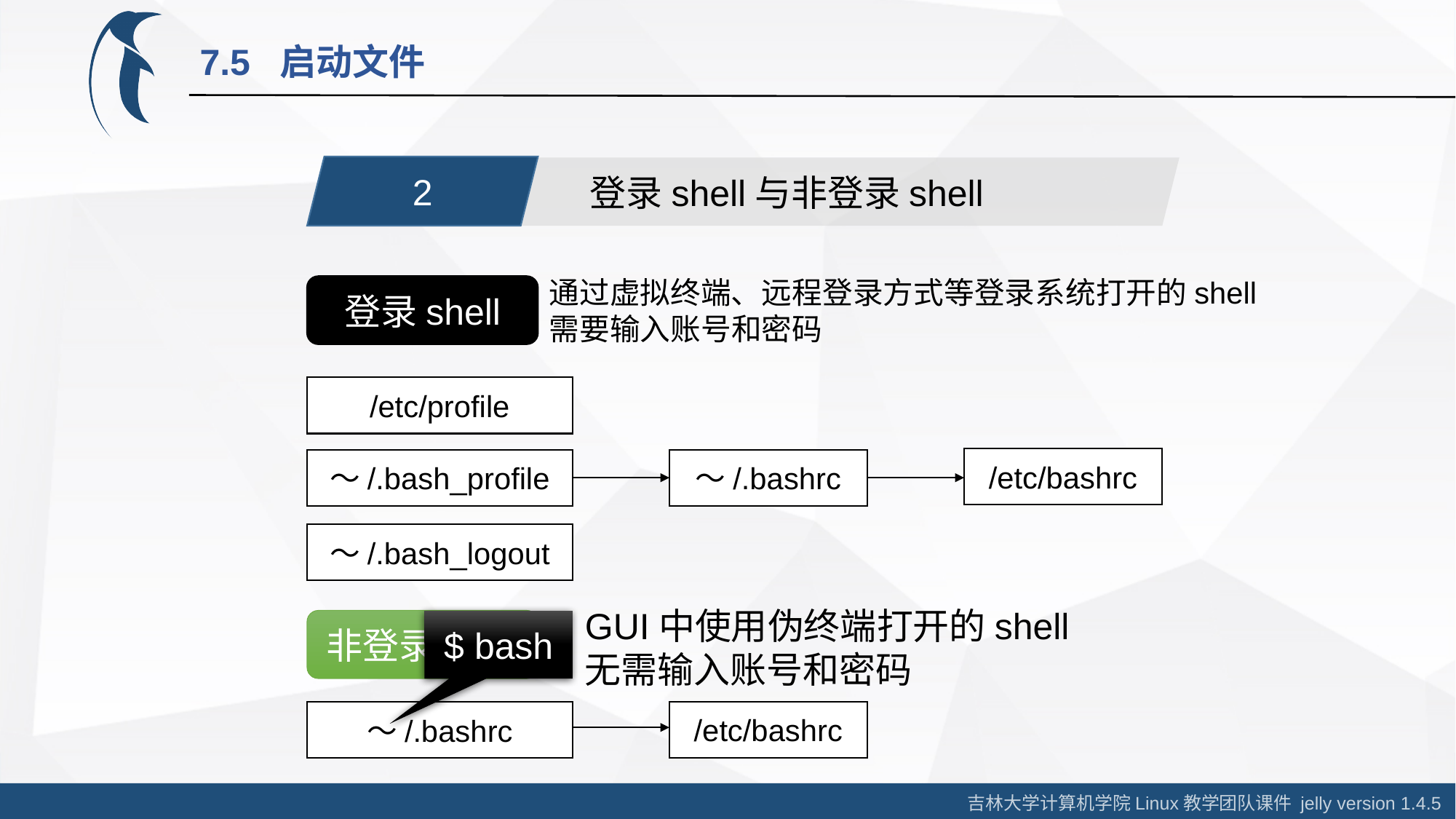

7.5  启动文件
2
登录shell与非登录shell
通过虚拟终端、远程登录方式等登录系统打开的shell
需要输入账号和密码
登录shell
/etc/profile
/etc/bashrc
～/.bash_profile
～/.bashrc
～/.bash_logout
GUI中使用伪终端打开的shell
无需输入账号和密码
非登录shell
$ bash
/etc/bashrc
～/.bashrc